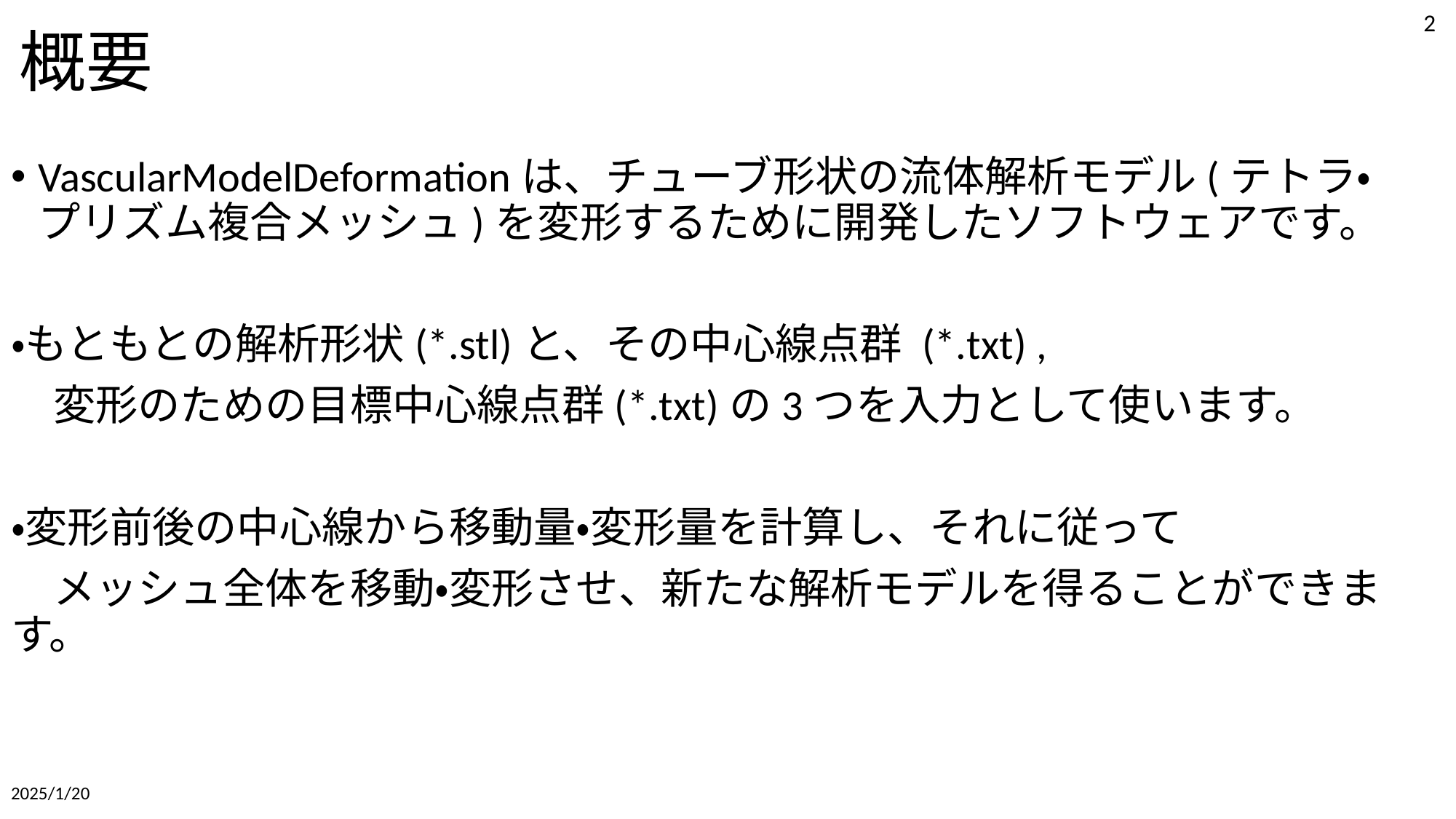

2
# 概要
VascularModelDeformationは、チューブ形状の流体解析モデル(テトラ・プリズム複合メッシュ)を変形するために開発したソフトウェアです。

・もともとの解析形状(*.stl)と、その中心線点群 (*.txt) ,
　変形のための目標中心線点群(*.txt)の3つを入力として使います。

・変形前後の中心線から移動量・変形量を計算し、それに従って
　メッシュ全体を移動・変形させ、新たな解析モデルを得ることができます。
2025/1/20